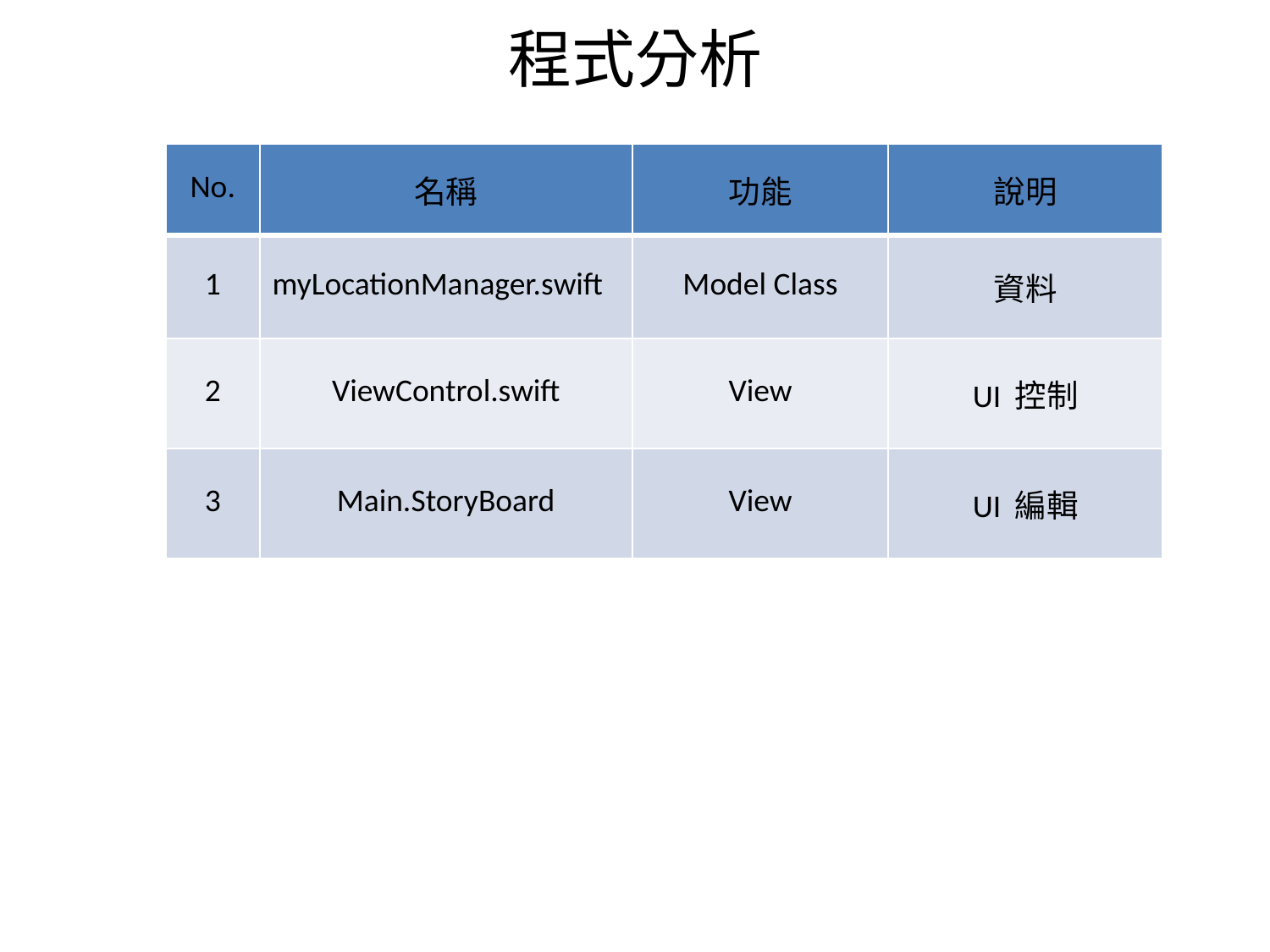

# 程式分析
| No. | 名稱 | 功能 | 說明 |
| --- | --- | --- | --- |
| 1 | myLocationManager.swift | Model Class | 資料 |
| 2 | ViewControl.swift | View | UI 控制 |
| 3 | Main.StoryBoard | View | UI 編輯 |